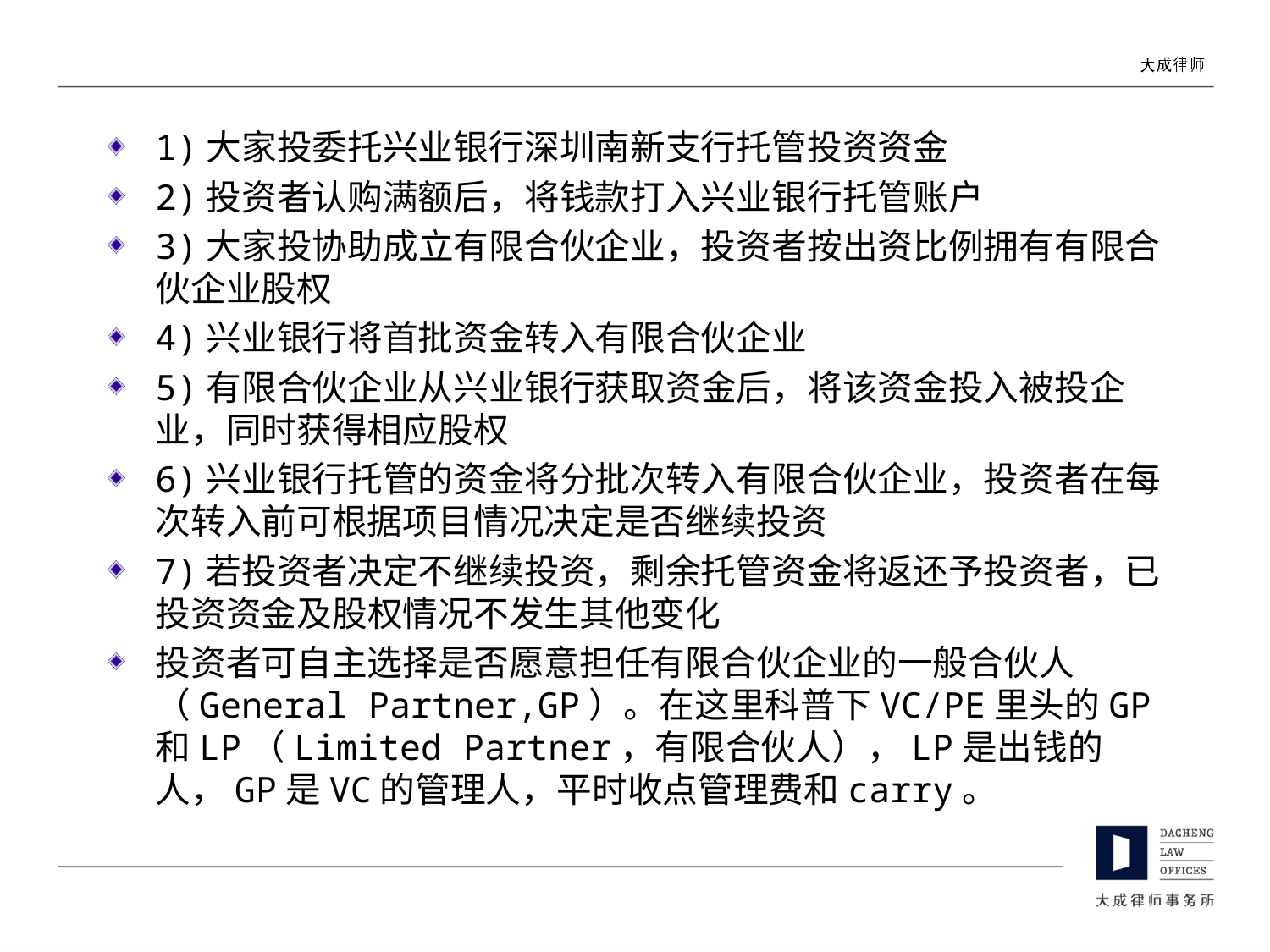

1)大家投委托兴业银行深圳南新支行托管投资资金
2)投资者认购满额后，将钱款打入兴业银行托管账户
3)大家投协助成立有限合伙企业，投资者按出资比例拥有有限合伙企业股权
4)兴业银行将首批资金转入有限合伙企业
5)有限合伙企业从兴业银行获取资金后，将该资金投入被投企业，同时获得相应股权
6)兴业银行托管的资金将分批次转入有限合伙企业，投资者在每次转入前可根据项目情况决定是否继续投资
7)若投资者决定不继续投资，剩余托管资金将返还予投资者，已投资资金及股权情况不发生其他变化
投资者可自主选择是否愿意担任有限合伙企业的一般合伙人（General Partner,GP）。在这里科普下VC/PE里头的GP和LP（Limited Partner，有限合伙人），LP是出钱的人，GP是VC的管理人，平时收点管理费和carry。